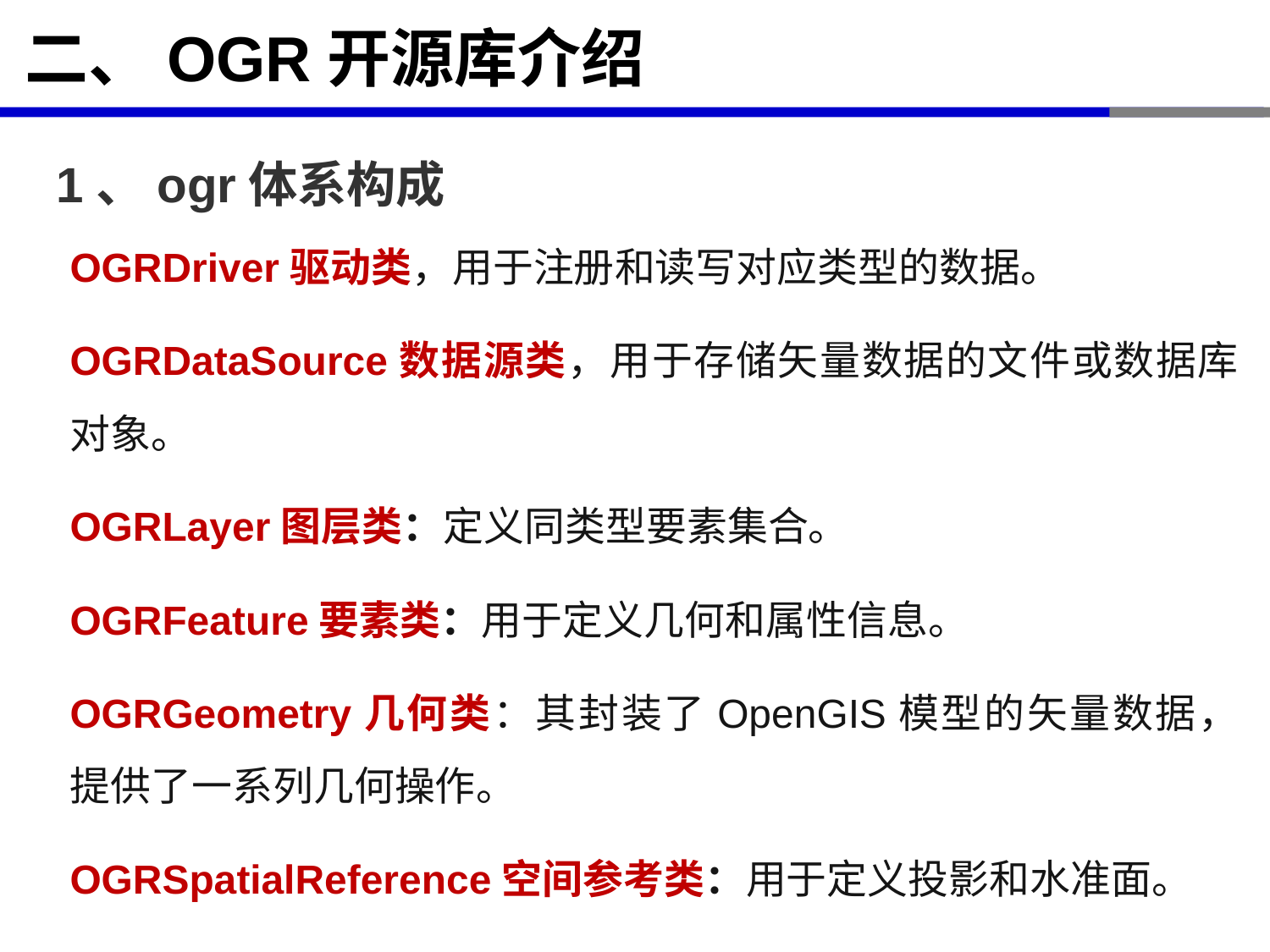

# 二、OGR开源库介绍
1、ogr体系构成
OGRDriver驱动类，用于注册和读写对应类型的数据。
OGRDataSource数据源类，用于存储矢量数据的文件或数据库对象。
OGRLayer图层类：定义同类型要素集合。
OGRFeature要素类：用于定义几何和属性信息。
OGRGeometry几何类：其封装了OpenGIS模型的矢量数据，提供了一系列几何操作。
OGRSpatialReference空间参考类：用于定义投影和水准面。